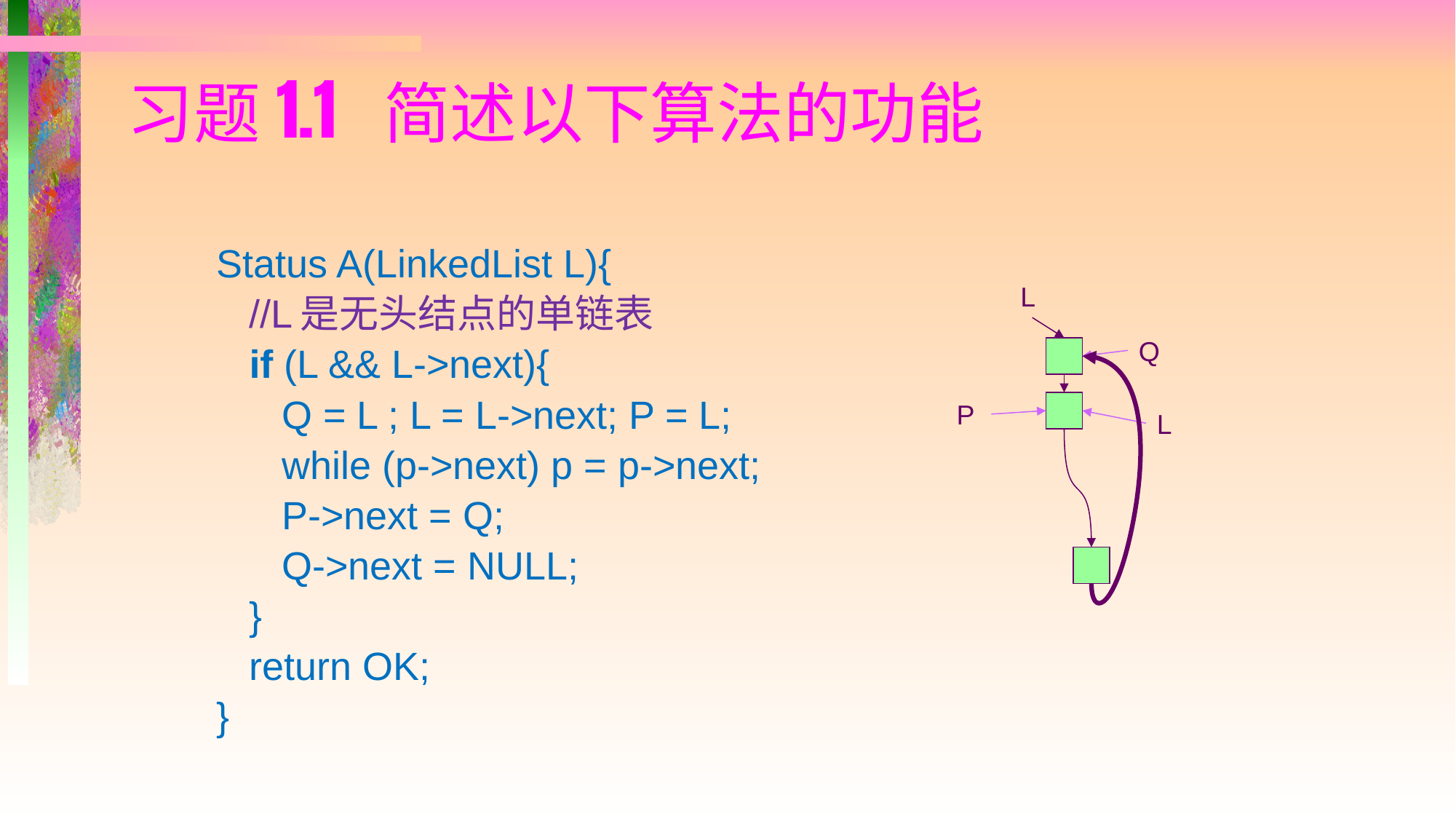

# 习题1.1  简述以下算法的功能
Status A(LinkedList L){
   //L是无头结点的单链表
   if (L && L->next){
      Q = L ; L = L->next; P = L;
      while (p->next) p = p->next;
      P->next = Q;
      Q->next = NULL;
   }
   return OK;
}
L
Q

P
L